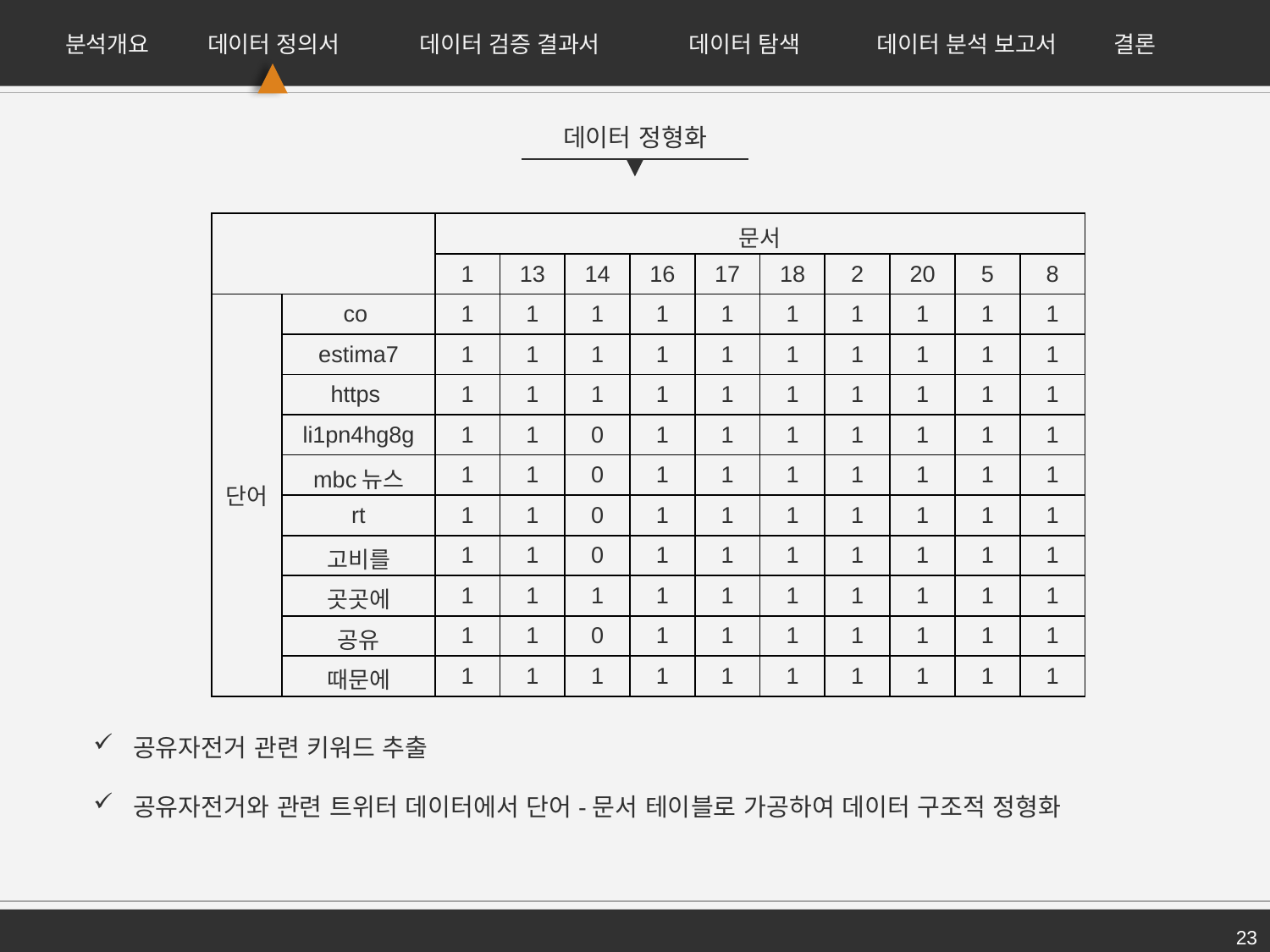

분석개요
데이터 정의서
데이터 검증 결과서
데이터 탐색
데이터 분석 보고서
결론

데이터 정형화

|  |  | 문서 |  |  |  |  |  |  |  |  |  |
| --- | --- | --- | --- | --- | --- | --- | --- | --- | --- | --- | --- |
|  |  | 1 | 13 | 14 | 16 | 17 | 18 | 2 | 20 | 5 | 8 |
| 단어 | co | 1 | 1 | 1 | 1 | 1 | 1 | 1 | 1 | 1 | 1 |
|  | estima7 | 1 | 1 | 1 | 1 | 1 | 1 | 1 | 1 | 1 | 1 |
|  | https | 1 | 1 | 1 | 1 | 1 | 1 | 1 | 1 | 1 | 1 |
|  | li1pn4hg8g | 1 | 1 | 0 | 1 | 1 | 1 | 1 | 1 | 1 | 1 |
|  | mbc뉴스 | 1 | 1 | 0 | 1 | 1 | 1 | 1 | 1 | 1 | 1 |
|  | rt | 1 | 1 | 0 | 1 | 1 | 1 | 1 | 1 | 1 | 1 |
|  | 고비를 | 1 | 1 | 0 | 1 | 1 | 1 | 1 | 1 | 1 | 1 |
|  | 곳곳에 | 1 | 1 | 1 | 1 | 1 | 1 | 1 | 1 | 1 | 1 |
|  | 공유 | 1 | 1 | 0 | 1 | 1 | 1 | 1 | 1 | 1 | 1 |
|  | 때문에 | 1 | 1 | 1 | 1 | 1 | 1 | 1 | 1 | 1 | 1 |
공유자전거 관련 키워드 추출

공유자전거와 관련 트위터 데이터에서 단어-문서 테이블로 가공하여 데이터 구조적 정형화

23